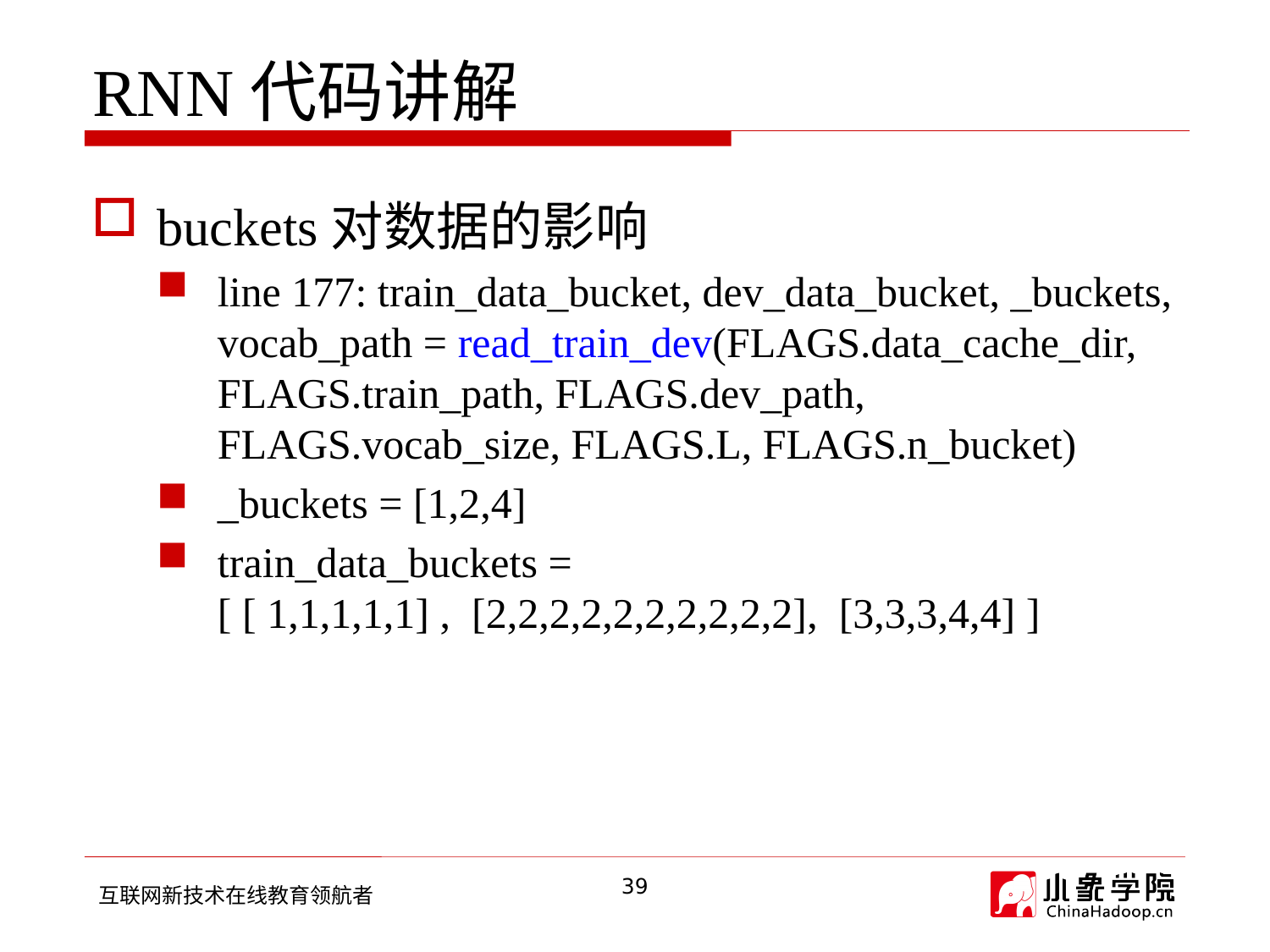

# RNN代码讲解
buckets对数据的影响
line 177: train_data_bucket, dev_data_bucket, _buckets, vocab_path = read_train_dev(FLAGS.data_cache_dir, FLAGS.train_path, FLAGS.dev_path, FLAGS.vocab_size, FLAGS.L, FLAGS.n_bucket)
_buckets = [1,2,4]
train_data_buckets =
[ [ 1,1,1,1,1] ,  [2,2,2,2,2,2,2,2,2,2],  [3,3,3,4,4] ]

39